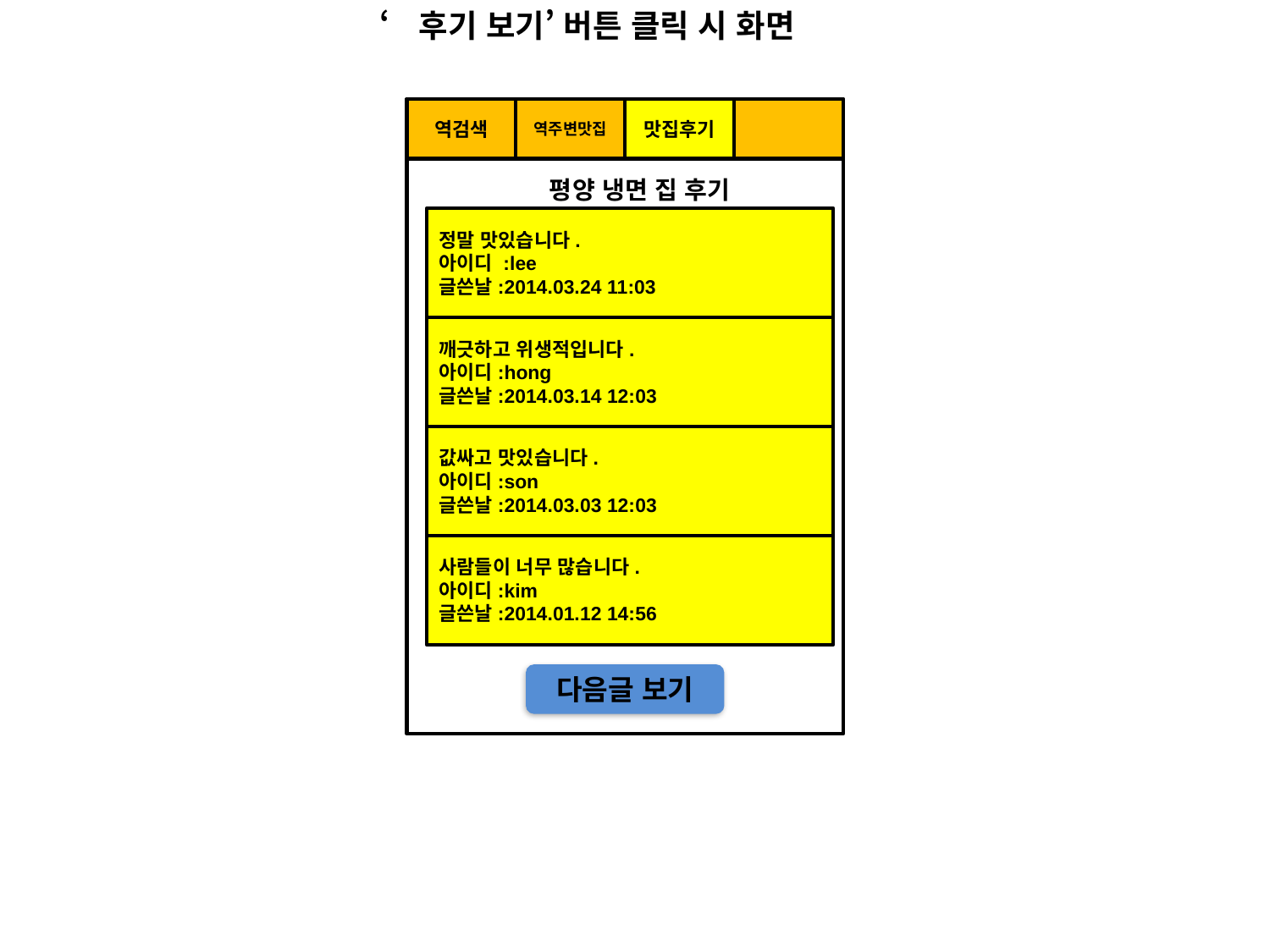

‘후기 보기’ 버튼 클릭 시 화면

역검색
역주변맛집
맛집후기

평양 냉면 집 후기
정말 맛있습니다.
아이디 :lee
글쓴날:2014.03.24 11:03
깨긋하고 위생적입니다.
아이디:hong
글쓴날:2014.03.14 12:03
값싸고 맛있습니다.
아이디:son
글쓴날:2014.03.03 12:03
사람들이 너무 많습니다.
아이디:kim
글쓴날:2014.01.12 14:56
다음글 보기